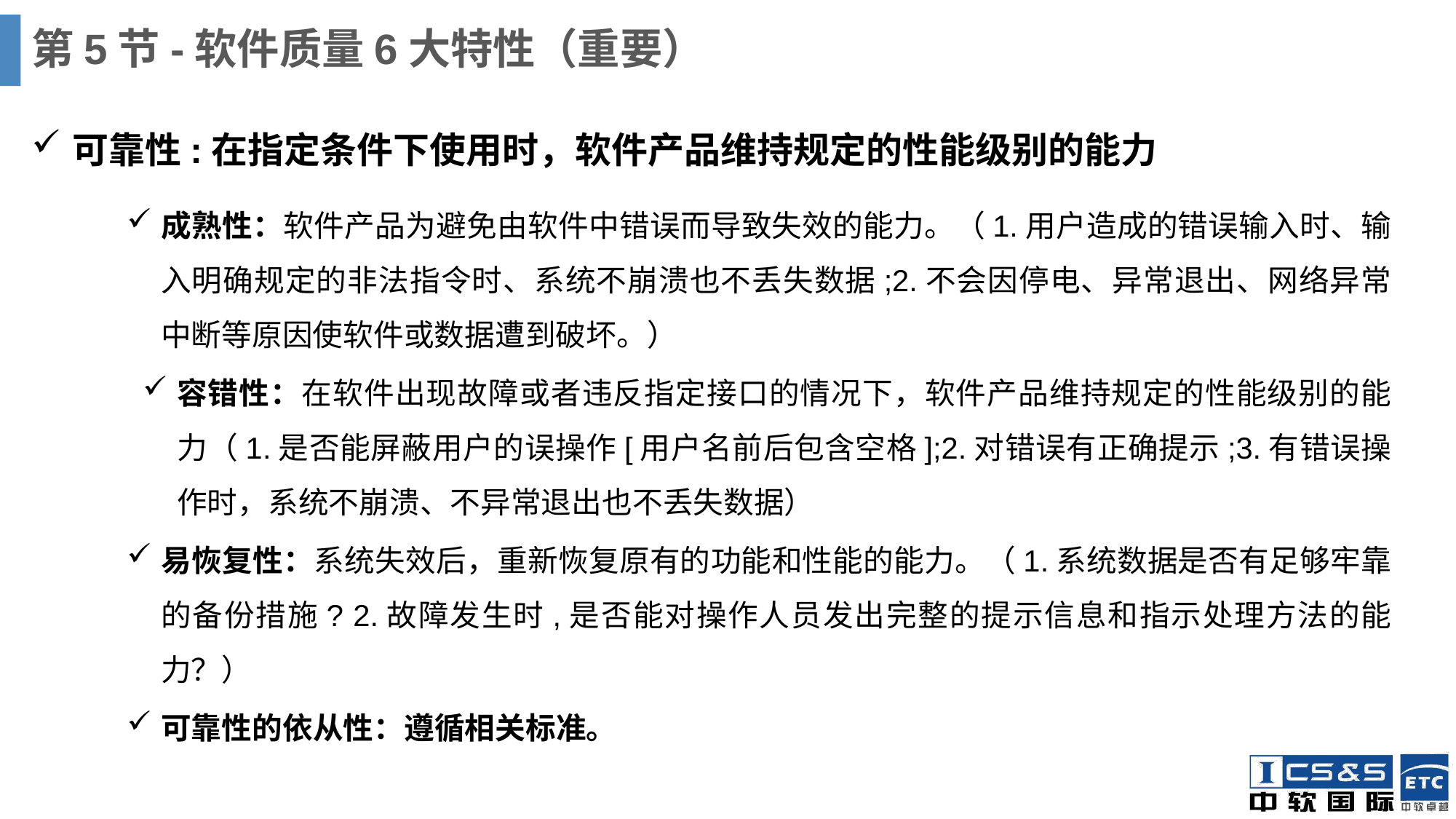

# 第5节-软件质量6大特性（重要）
可靠性:在指定条件下使用时，软件产品维持规定的性能级别的能力
成熟性：软件产品为避免由软件中错误而导致失效的能力。（1.用户造成的错误输入时、输入明确规定的非法指令时、系统不崩溃也不丢失数据;2.不会因停电、异常退出、网络异常中断等原因使软件或数据遭到破坏。）
容错性：在软件出现故障或者违反指定接口的情况下，软件产品维持规定的性能级别的能力（1.是否能屏蔽用户的误操作[用户名前后包含空格];2.对错误有正确提示;3.有错误操作时，系统不崩溃、不异常退出也不丢失数据）
易恢复性：系统失效后，重新恢复原有的功能和性能的能力。（1.系统数据是否有足够牢靠的备份措施? 2.故障发生时,是否能对操作人员发出完整的提示信息和指示处理方法的能力？）
可靠性的依从性：遵循相关标准。